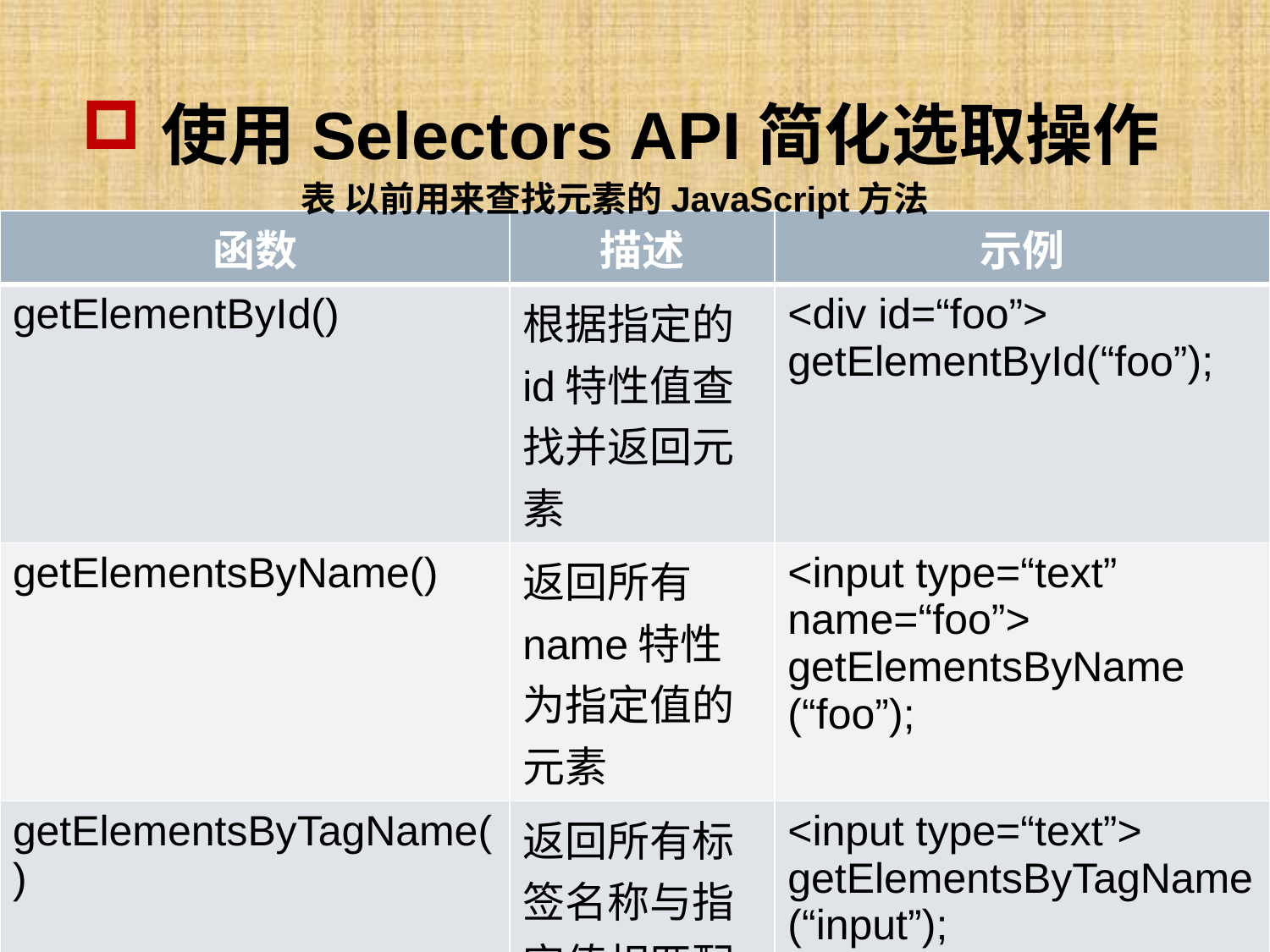

# 使用Selectors API简化选取操作
表 以前用来查找元素的JavaScript方法
| 函数 | 描述 | 示例 |
| --- | --- | --- |
| getElementById() | 根据指定的id特性值查找并返回元素 | <div id=“foo”> getElementById(“foo”); |
| getElementsByName() | 返回所有name特性为指定值的元素 | <input type=“text” name=“foo”> getElementsByName (“foo”); |
| getElementsByTagName() | 返回所有标签名称与指定值相匹配的元素 | <input type=“text”> getElementsByTagName(“input”); |
43
HTML5 Technology